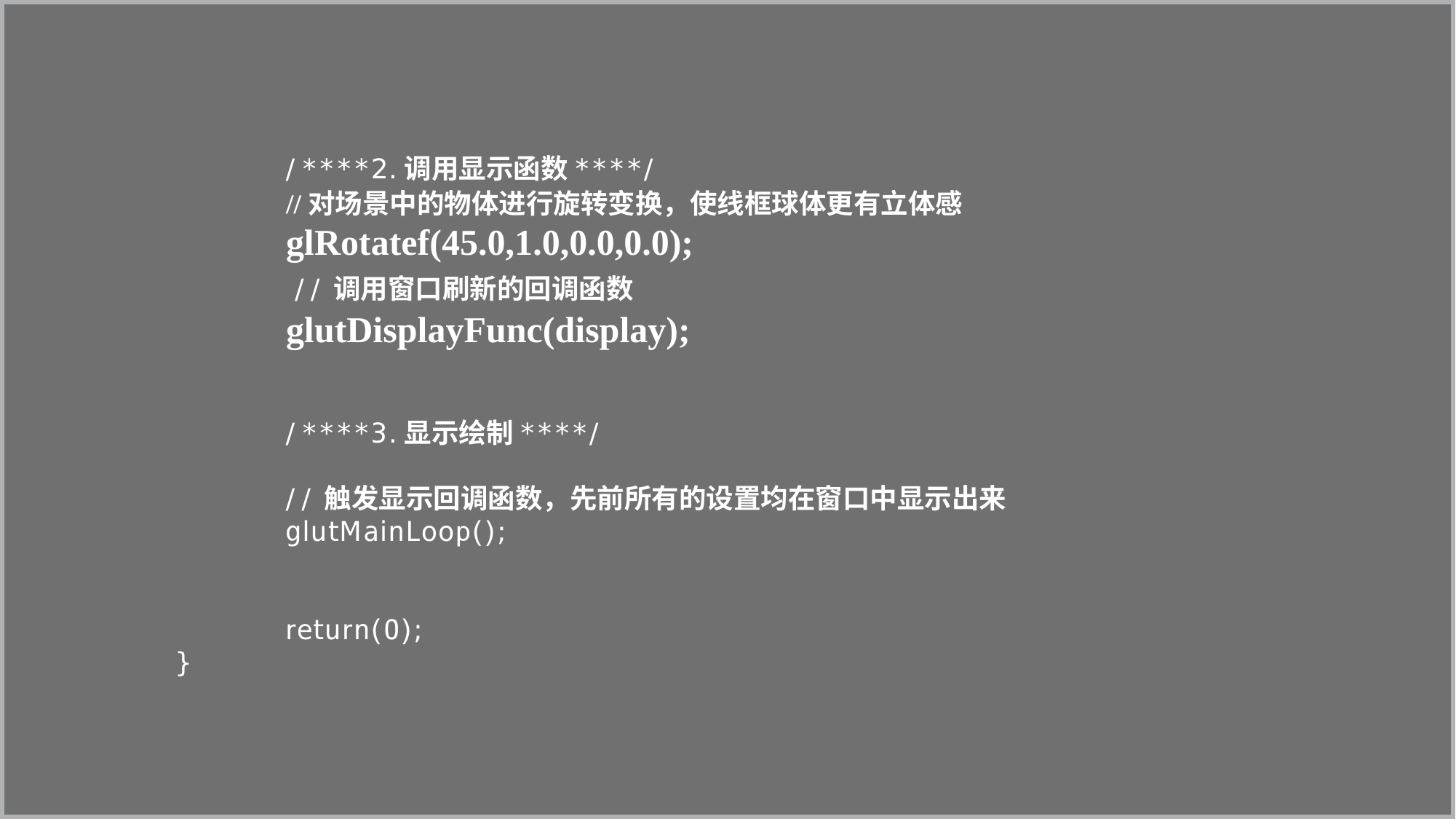

/****2.调用显示函数****/
	//对场景中的物体进行旋转变换，使线框球体更有立体感
	glRotatef(45.0,1.0,0.0,0.0);
	 //调用窗口刷新的回调函数
            glutDisplayFunc(display);

	/****3.显示绘制****/

	//触发显示回调函数，先前所有的设置均在窗口中显示出来
 	glutMainLoop();

	return(0);
}